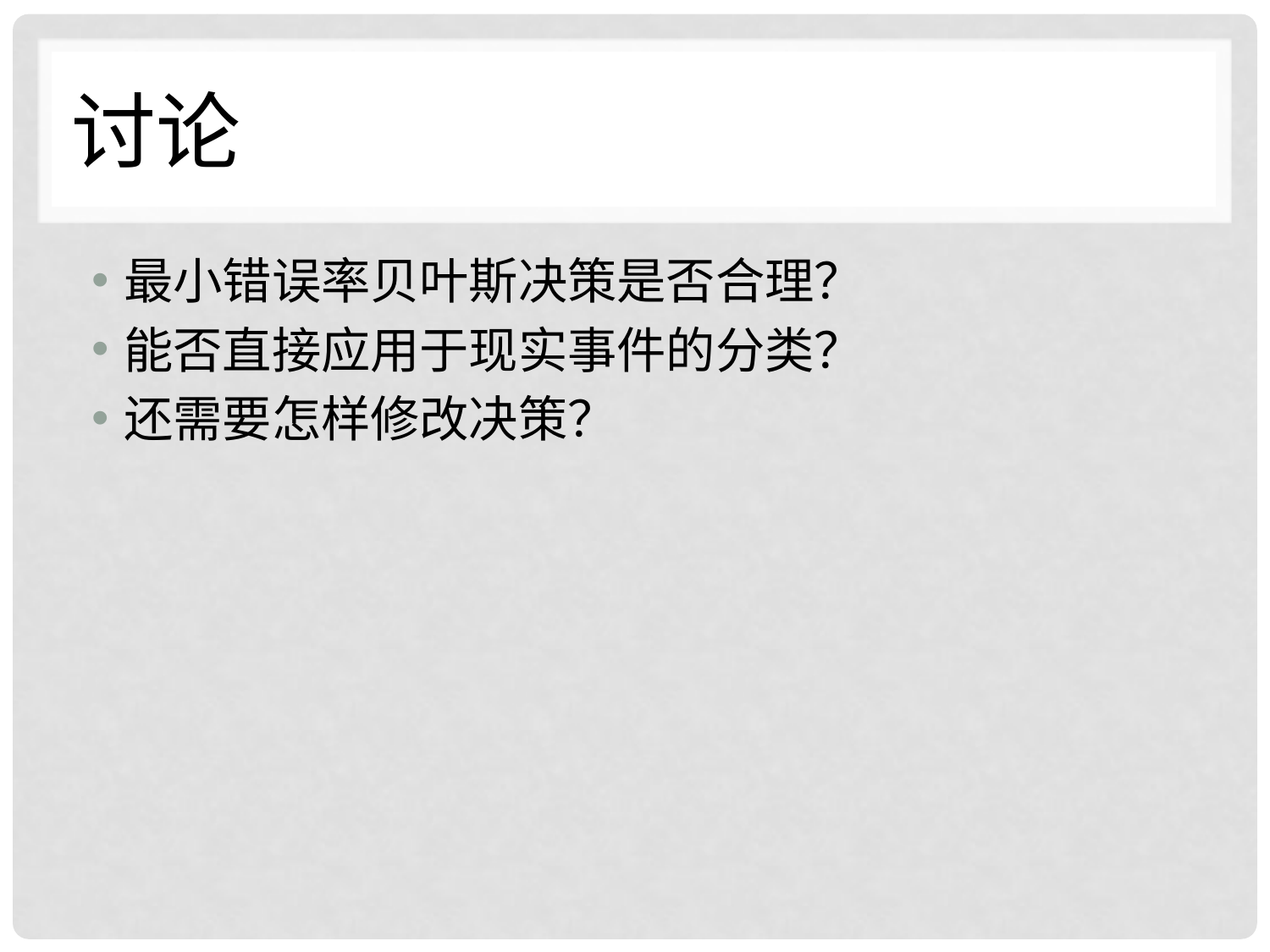

# 讨论
最小错误率贝叶斯决策是否合理？
能否直接应用于现实事件的分类？
还需要怎样修改决策？